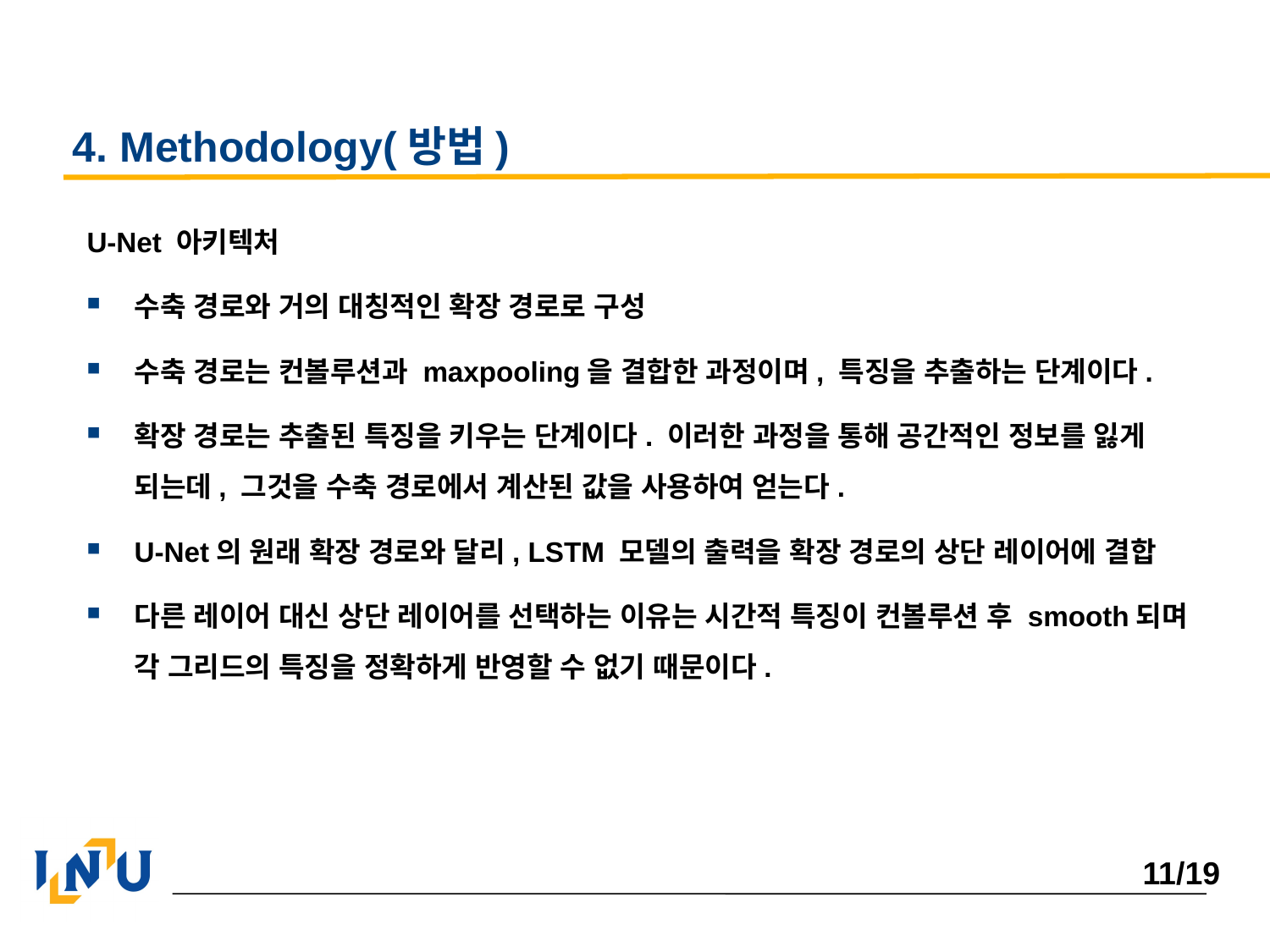

# 4. Methodology(방법)
U-Net 아키텍처
수축 경로와 거의 대칭적인 확장 경로로 구성
수축 경로는 컨볼루션과 maxpooling을 결합한 과정이며, 특징을 추출하는 단계이다.
확장 경로는 추출된 특징을 키우는 단계이다. 이러한 과정을 통해 공간적인 정보를 잃게 되는데, 그것을 수축 경로에서 계산된 값을 사용하여 얻는다.
U-Net의 원래 확장 경로와 달리, LSTM 모델의 출력을 확장 경로의 상단 레이어에 결합
다른 레이어 대신 상단 레이어를 선택하는 이유는 시간적 특징이 컨볼루션 후 smooth되며 각 그리드의 특징을 정확하게 반영할 수 없기 때문이다.